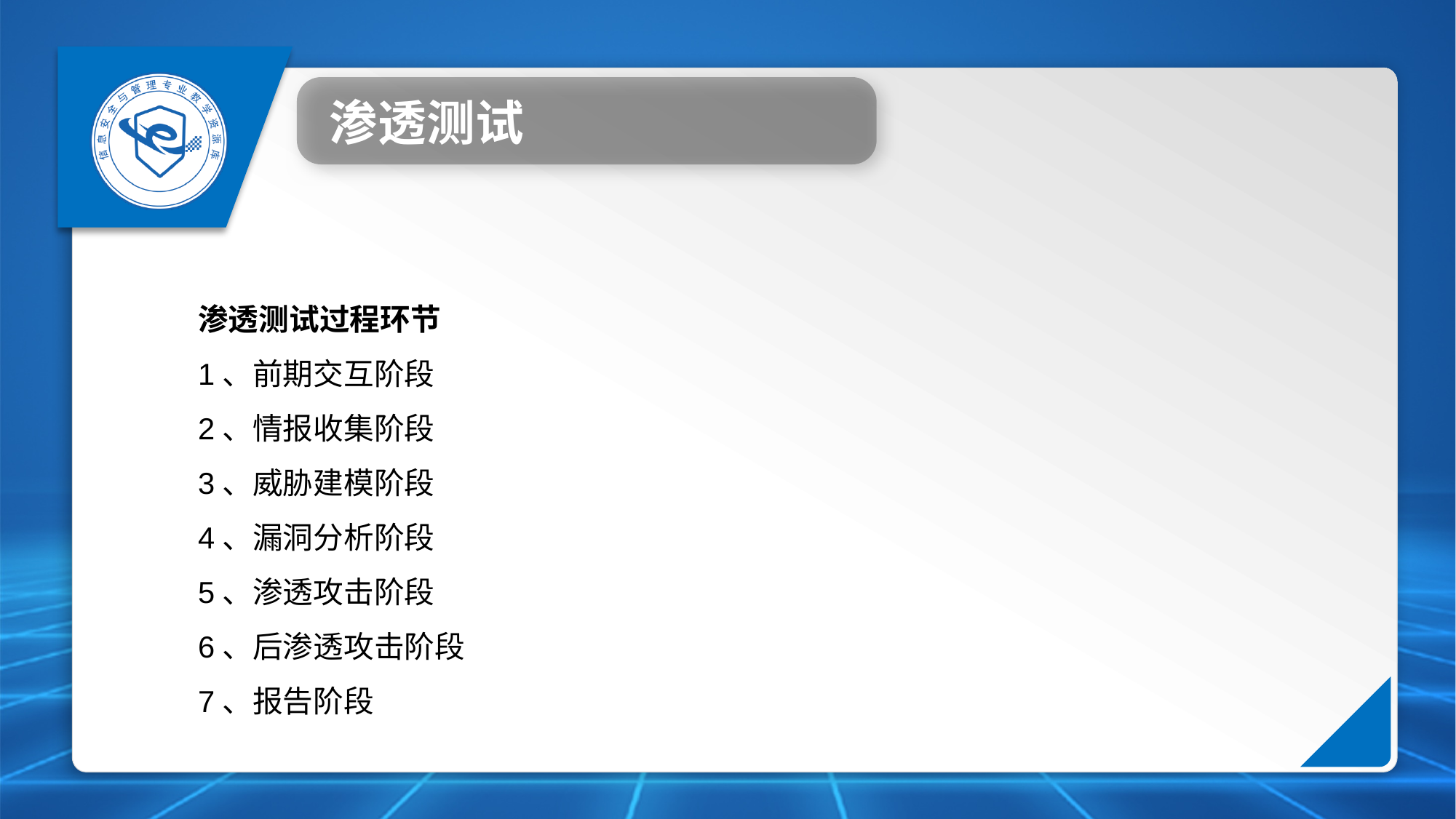

渗透测试
渗透测试过程环节
1、前期交互阶段
2、情报收集阶段
3、威胁建模阶段
4、漏洞分析阶段
5、渗透攻击阶段
6、后渗透攻击阶段
7、报告阶段